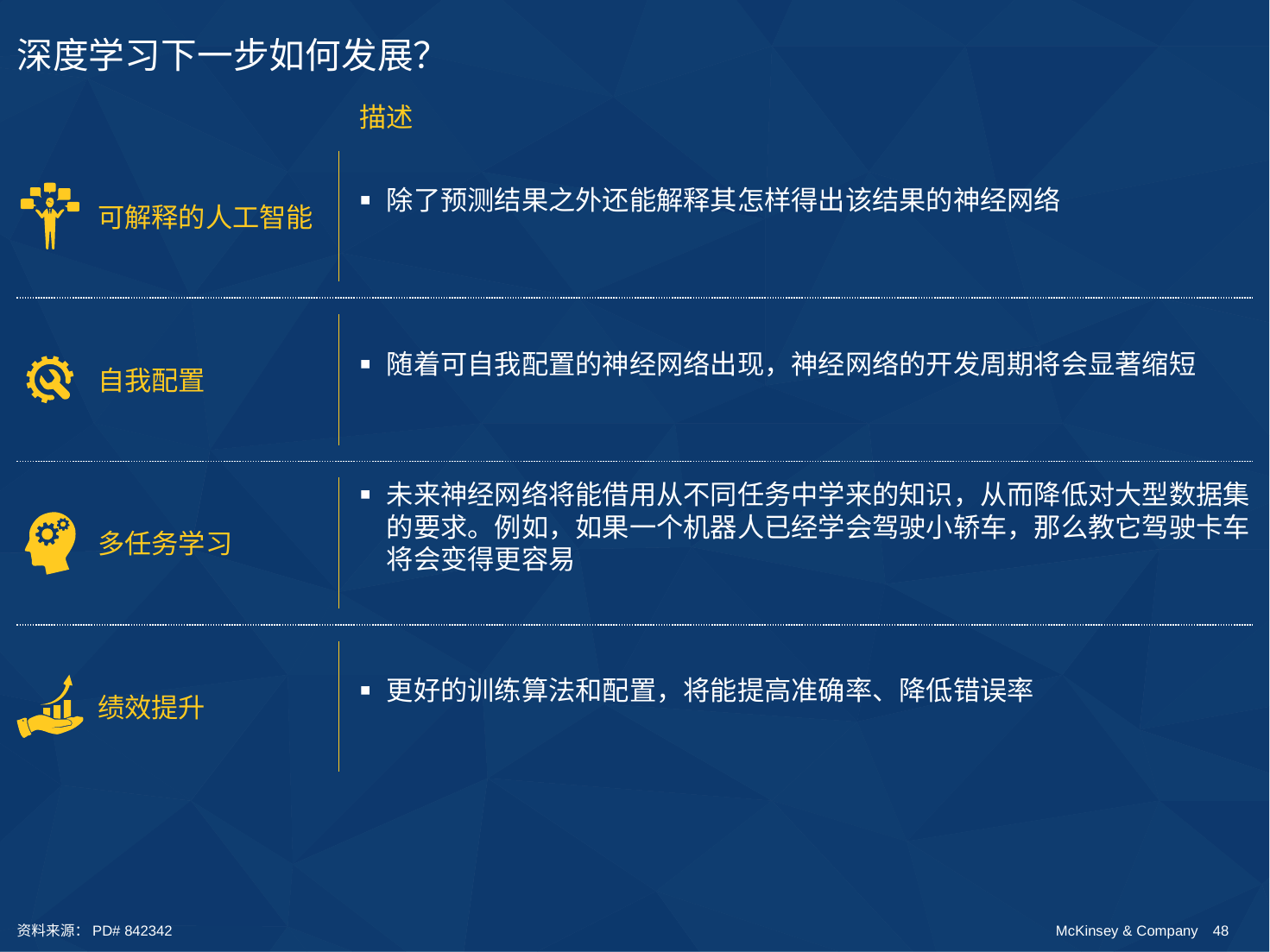

# 深度学习下一步如何发展？
描述

除了预测结果之外还能解释其怎样得出该结果的神经网络
可解释的人工智能
随着可自我配置的神经网络出现，神经网络的开发周期将会显著缩短

自我配置
未来神经网络将能借用从不同任务中学来的知识，从而降低对大型数据集的要求。例如，如果一个机器人已经学会驾驶小轿车，那么教它驾驶卡车将会变得更容易

多任务学习
更好的训练算法和配置，将能提高准确率、降低错误率

绩效提升
资料来源：PD# 842342
McKinsey & Company
48